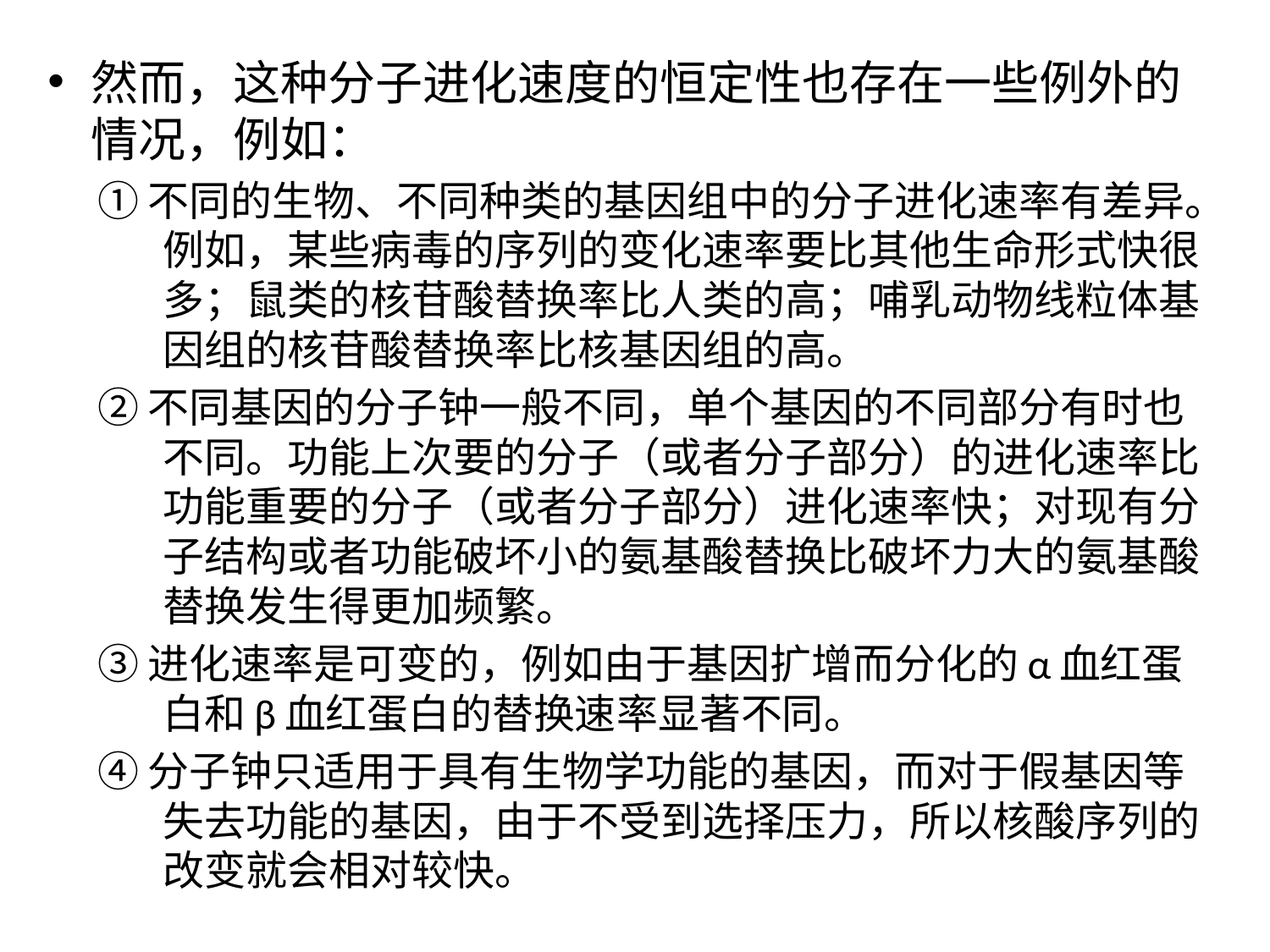

然而，这种分子进化速度的恒定性也存在一些例外的情况，例如：
①不同的生物、不同种类的基因组中的分子进化速率有差异。例如，某些病毒的序列的变化速率要比其他生命形式快很多；鼠类的核苷酸替换率比人类的高；哺乳动物线粒体基因组的核苷酸替换率比核基因组的高。
②不同基因的分子钟一般不同，单个基因的不同部分有时也不同。功能上次要的分子（或者分子部分）的进化速率比功能重要的分子（或者分子部分）进化速率快；对现有分子结构或者功能破坏小的氨基酸替换比破坏力大的氨基酸替换发生得更加频繁。
③进化速率是可变的，例如由于基因扩增而分化的α血红蛋白和β血红蛋白的替换速率显著不同。
④分子钟只适用于具有生物学功能的基因，而对于假基因等失去功能的基因，由于不受到选择压力，所以核酸序列的改变就会相对较快。